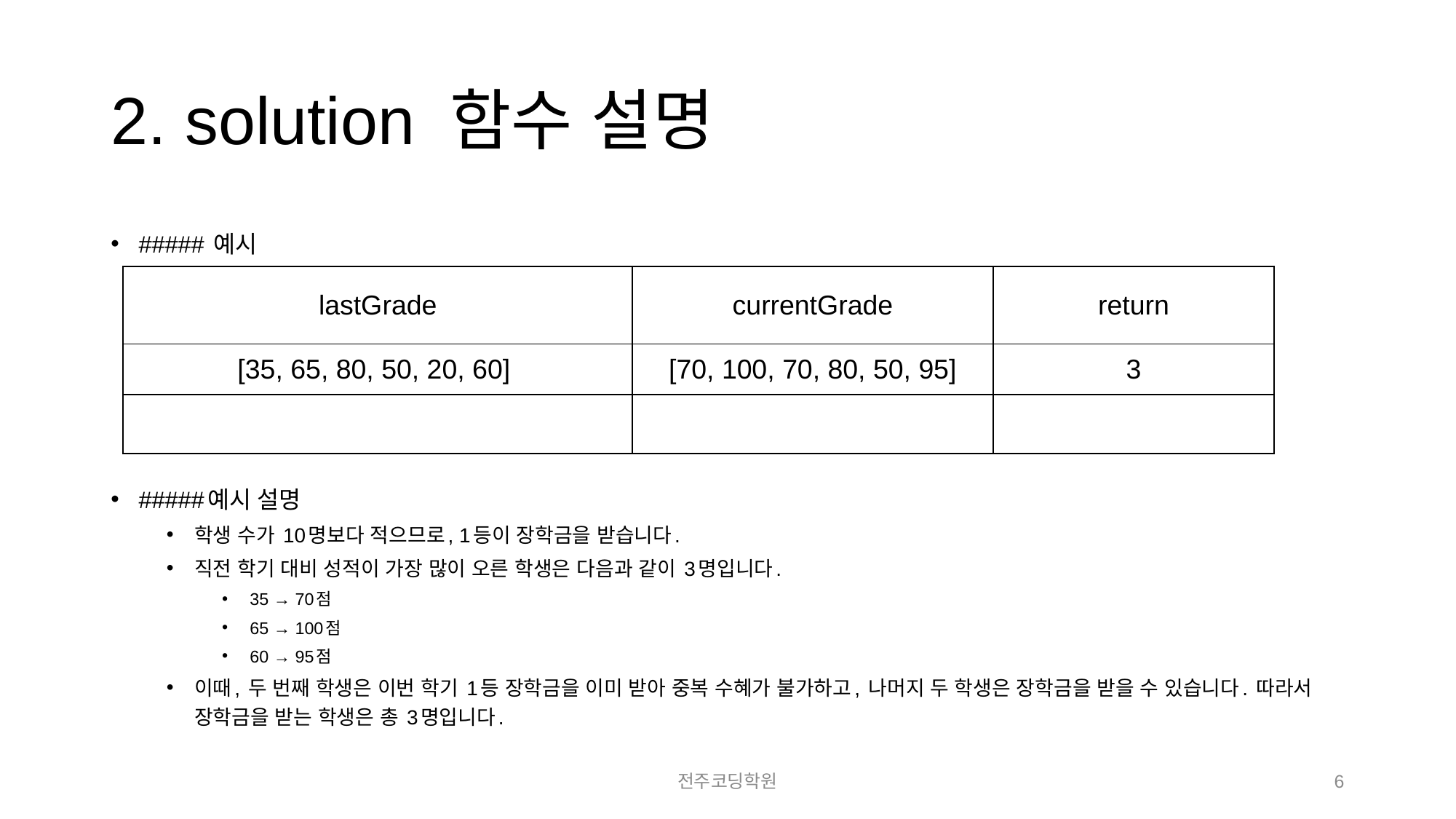

# 2. solution 함수 설명
##### 예시

#####예시 설명
학생 수가 10명보다 적으므로, 1등이 장학금을 받습니다.
직전 학기 대비 성적이 가장 많이 오른 학생은 다음과 같이 3명입니다.
35 → 70점
65 → 100점
60 → 95점
이때, 두 번째 학생은 이번 학기 1등 장학금을 이미 받아 중복 수혜가 불가하고, 나머지 두 학생은 장학금을 받을 수 있습니다. 따라서 장학금을 받는 학생은 총 3명입니다.
| lastGrade | currentGrade | return |
| --- | --- | --- |
| [35, 65, 80, 50, 20, 60] | [70, 100, 70, 80, 50, 95] | 3 |
|  |  |  |
전주코딩학원
6